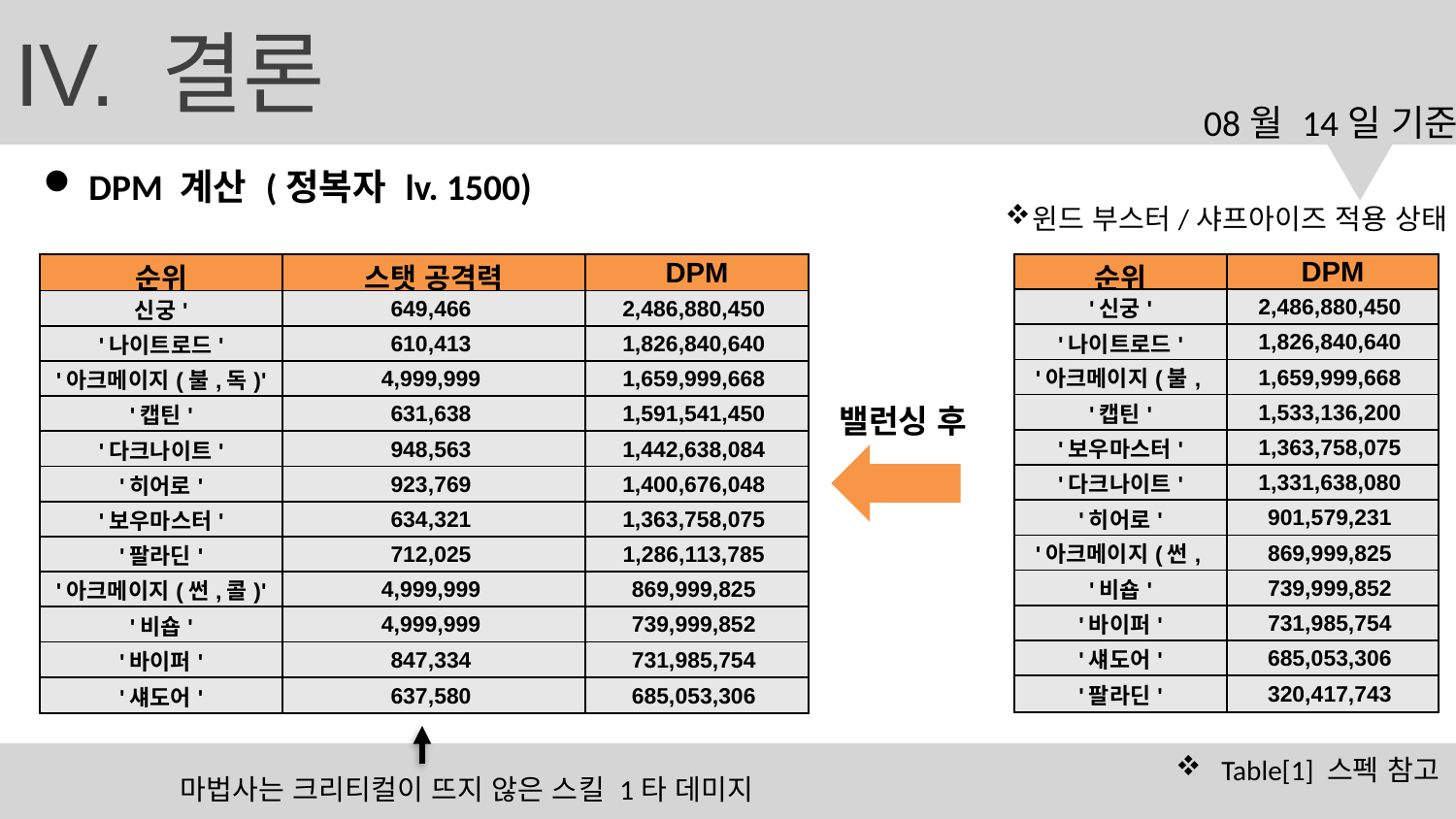

# IV. 결론
08월 14일 기준
DPM 계산 (정복자 lv. 1500)
윈드 부스터/샤프아이즈 적용 상태
| 순위 | DPM |
| --- | --- |
| '신궁' | 2,486,880,450 |
| '나이트로드' | 1,826,840,640 |
| '아크메이지(불,독)' | 1,659,999,668 |
| '캡틴' | 1,533,136,200 |
| '보우마스터' | 1,363,758,075 |
| '다크나이트' | 1,331,638,080 |
| '히어로' | 901,579,231 |
| '아크메이지(썬,콜)' | 869,999,825 |
| '비숍' | 739,999,852 |
| '바이퍼' | 731,985,754 |
| '섀도어' | 685,053,306 |
| '팔라딘' | 320,417,743 |
| 순위 | 스탯 공격력 | DPM |
| --- | --- | --- |
| 신궁' | 649,466 | 2,486,880,450 |
| '나이트로드' | 610,413 | 1,826,840,640 |
| '아크메이지(불,독)' | 4,999,999 | 1,659,999,668 |
| '캡틴' | 631,638 | 1,591,541,450 |
| '다크나이트' | 948,563 | 1,442,638,084 |
| '히어로' | 923,769 | 1,400,676,048 |
| '보우마스터' | 634,321 | 1,363,758,075 |
| '팔라딘' | 712,025 | 1,286,113,785 |
| '아크메이지(썬,콜)' | 4,999,999 | 869,999,825 |
| '비숍' | 4,999,999 | 739,999,852 |
| '바이퍼' | 847,334 | 731,985,754 |
| '섀도어' | 637,580 | 685,053,306 |
밸런싱 후

Table[1] 스펙 참고
마법사는 크리티컬이 뜨지 않은 스킬 1타 데미지